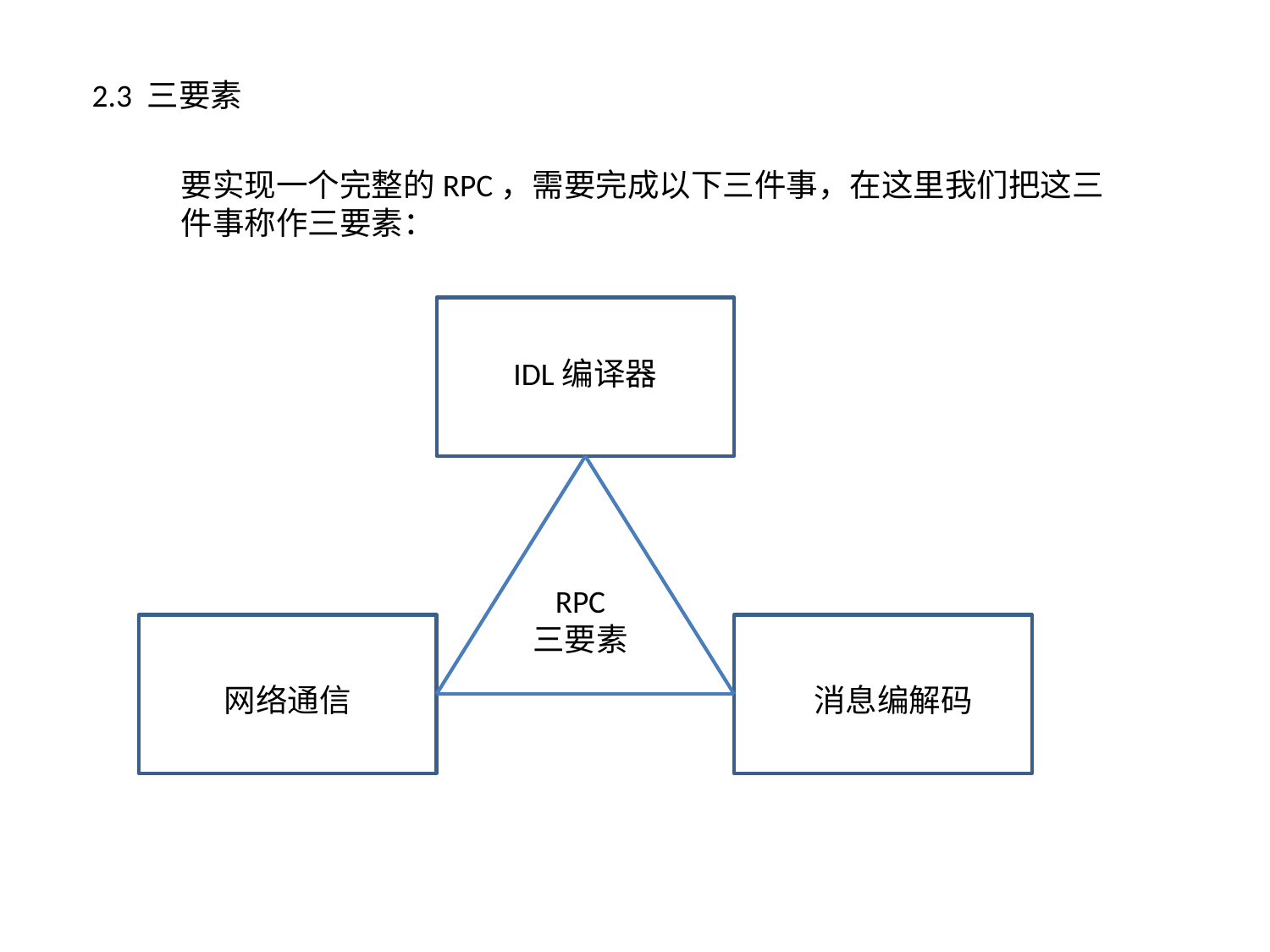

2.3 三要素
要实现一个完整的RPC，需要完成以下三件事，在这里我们把这三件事称作三要素：

IDL编译器
RPC
三要素

网络通信
消息编解码